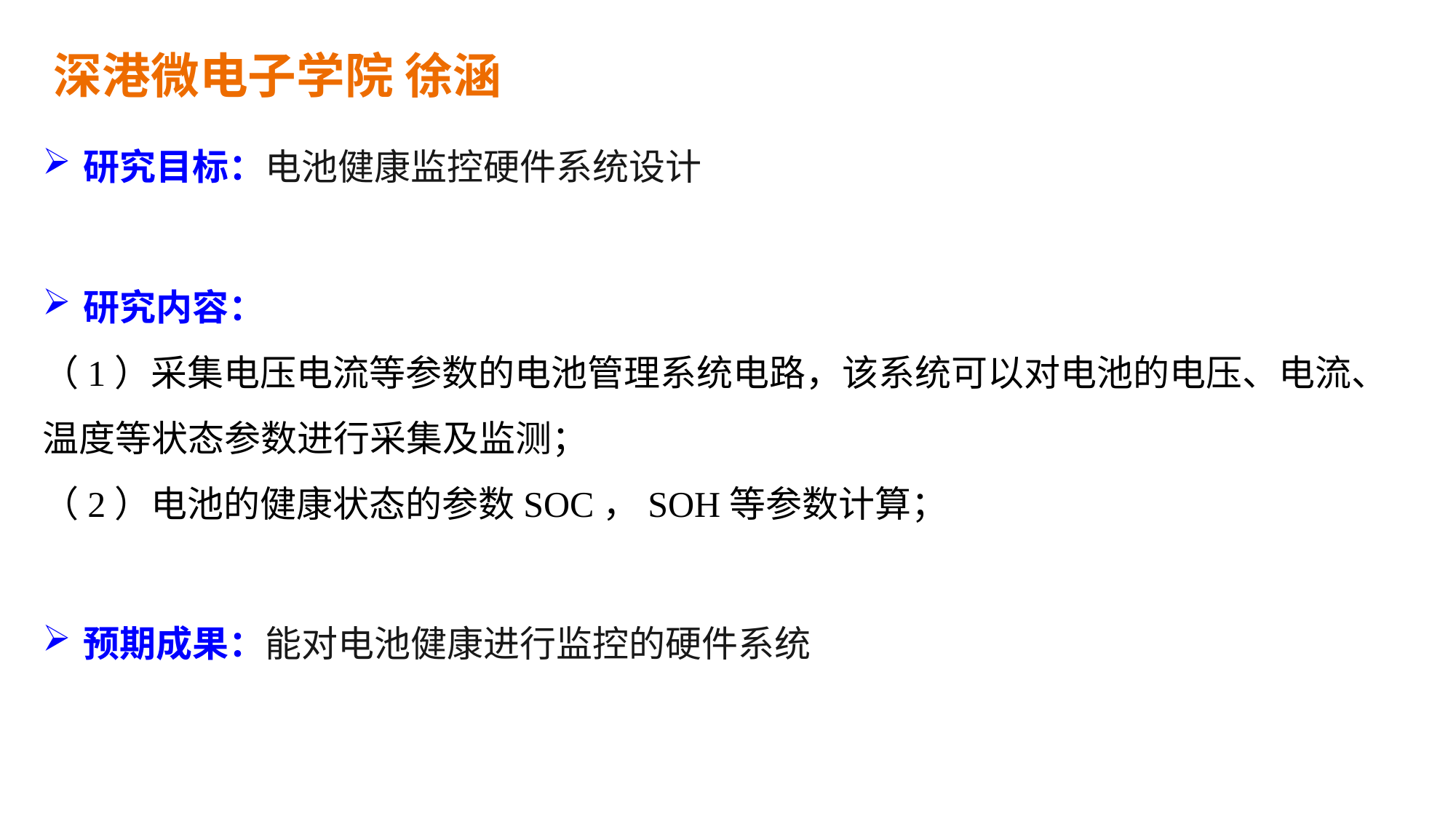

深港微电子学院 徐涵
研究目标：电池健康监控硬件系统设计

研究内容：
（1）采集电压电流等参数的电池管理系统电路，该系统可以对电池的电压、电流、温度等状态参数进行采集及监测；
（2）电池的健康状态的参数SOC，SOH等参数计算；

预期成果：能对电池健康进行监控的硬件系统